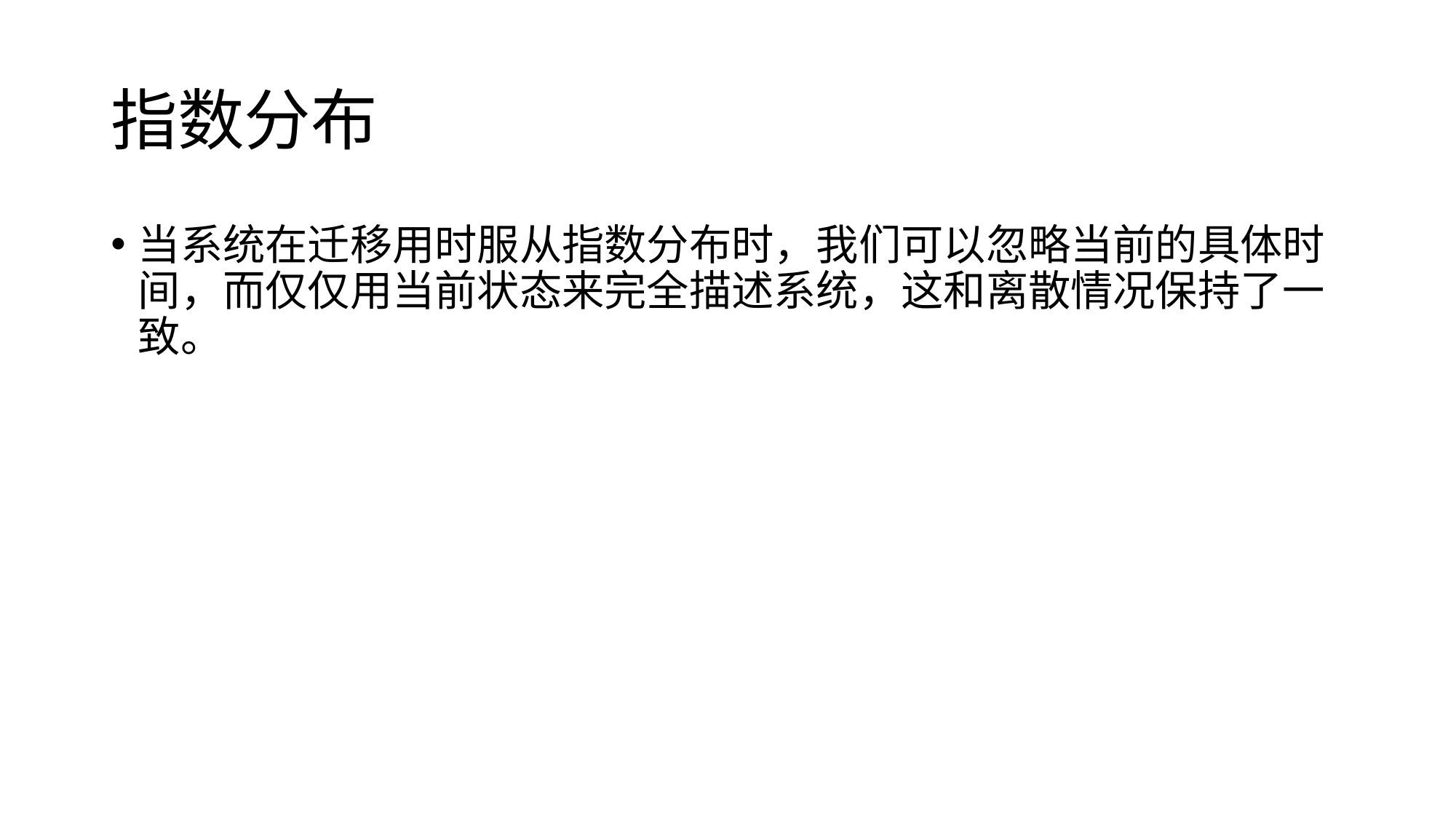

# 指数分布
当系统在迁移用时服从指数分布时，我们可以忽略当前的具体时间，而仅仅用当前状态来完全描述系统，这和离散情况保持了一致。